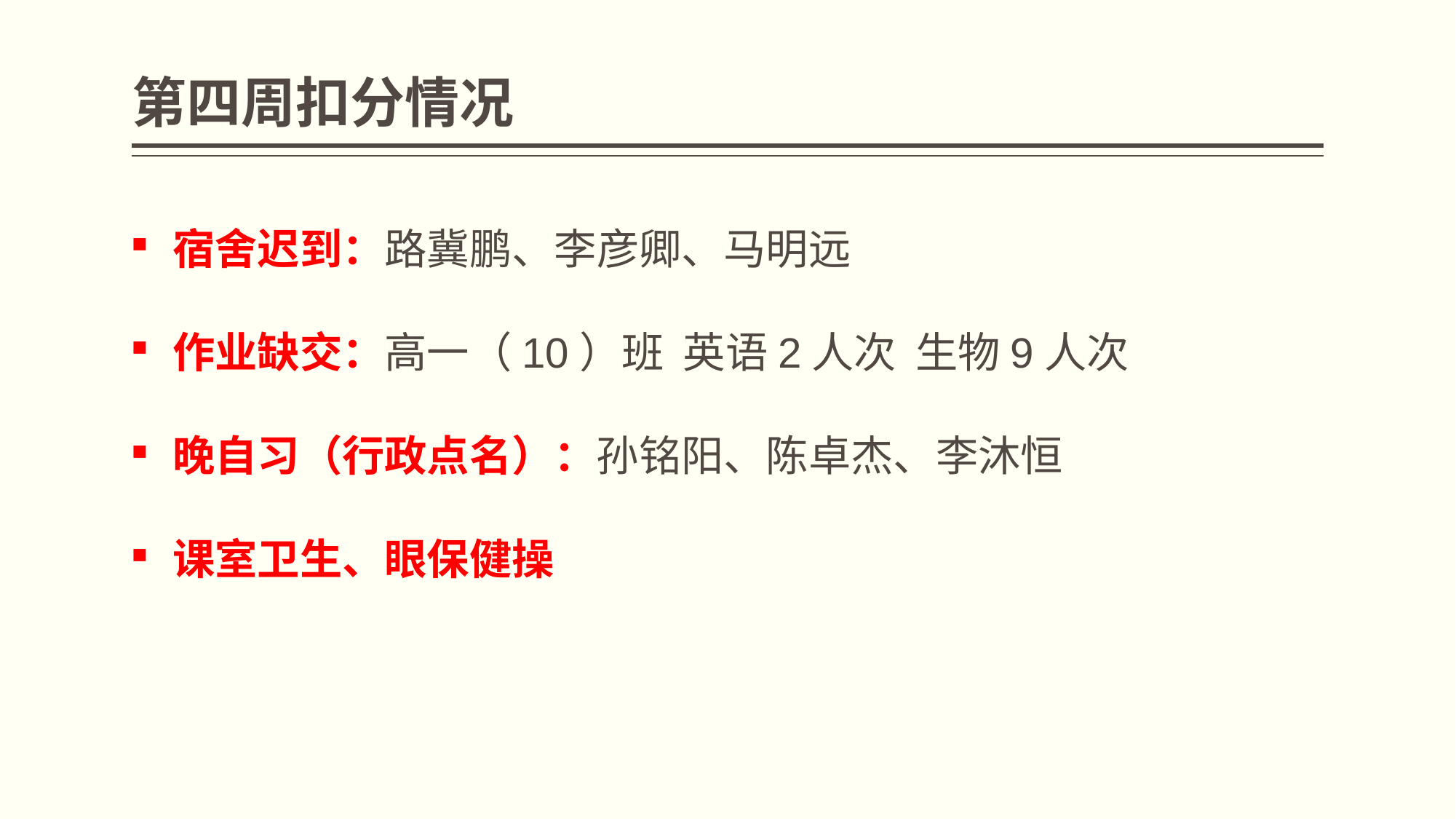

# 第四周扣分情况
宿舍迟到：路冀鹏、李彦卿、马明远
作业缺交：高一（10）班  英语2人次  生物9人次
晚自习（行政点名）：孙铭阳、陈卓杰、李沐恒
课室卫生、眼保健操